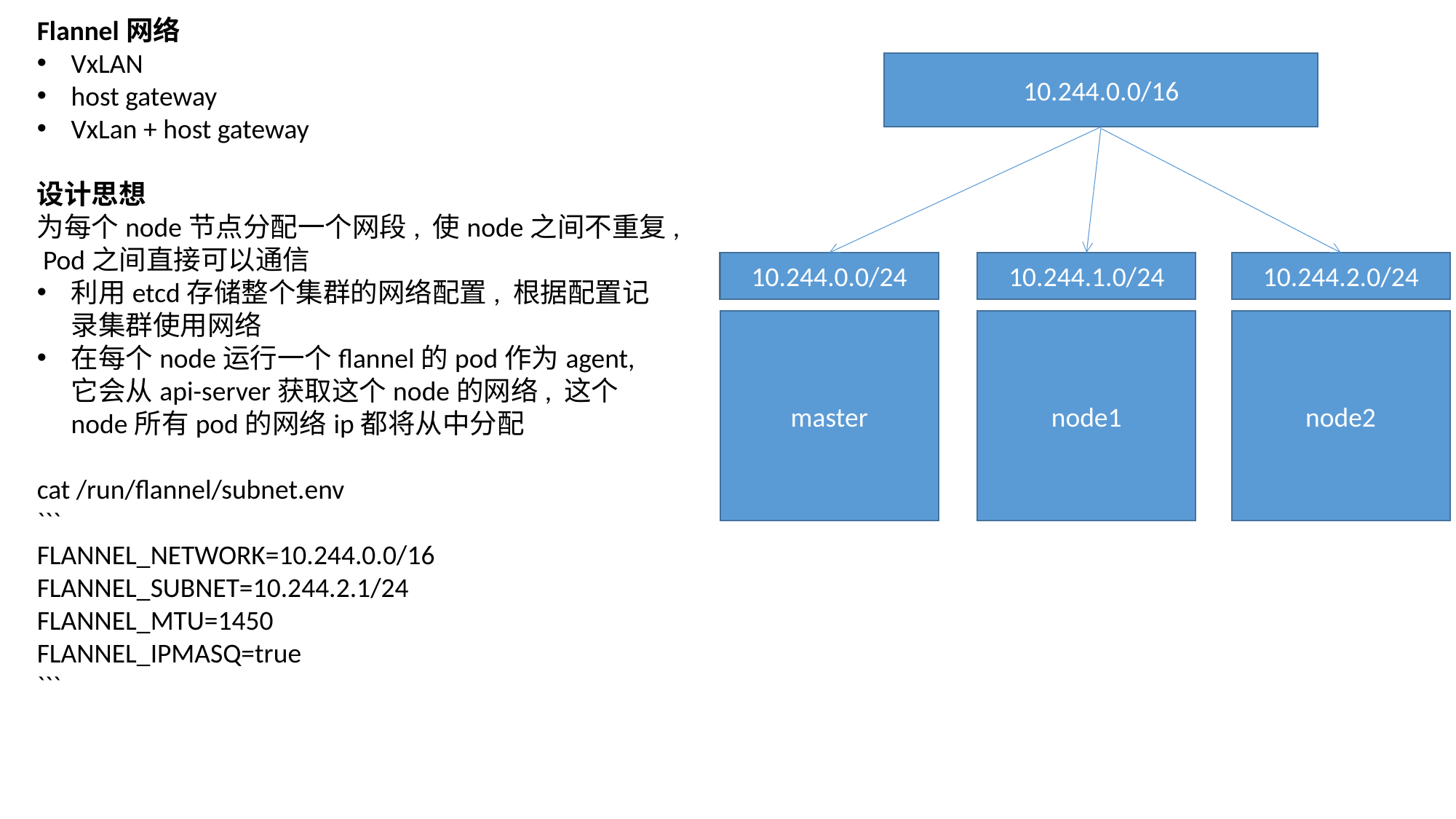

Flannel网络
VxLAN
host gateway
VxLan + host gateway

设计思想
为每个node节点分配一个网段, 使node之间不重复, Pod之间直接可以通信
利用etcd存储整个集群的网络配置, 根据配置记录集群使用网络
在每个node运行一个flannel的pod作为agent, 它会从api-server获取这个node的网络, 这个node所有pod的网络ip都将从中分配

cat /run/flannel/subnet.env
```
FLANNEL_NETWORK=10.244.0.0/16
FLANNEL_SUBNET=10.244.2.1/24
FLANNEL_MTU=1450
FLANNEL_IPMASQ=true
```
10.244.0.0/16
10.244.0.0/24
10.244.1.0/24
10.244.2.0/24
master
node1
node2